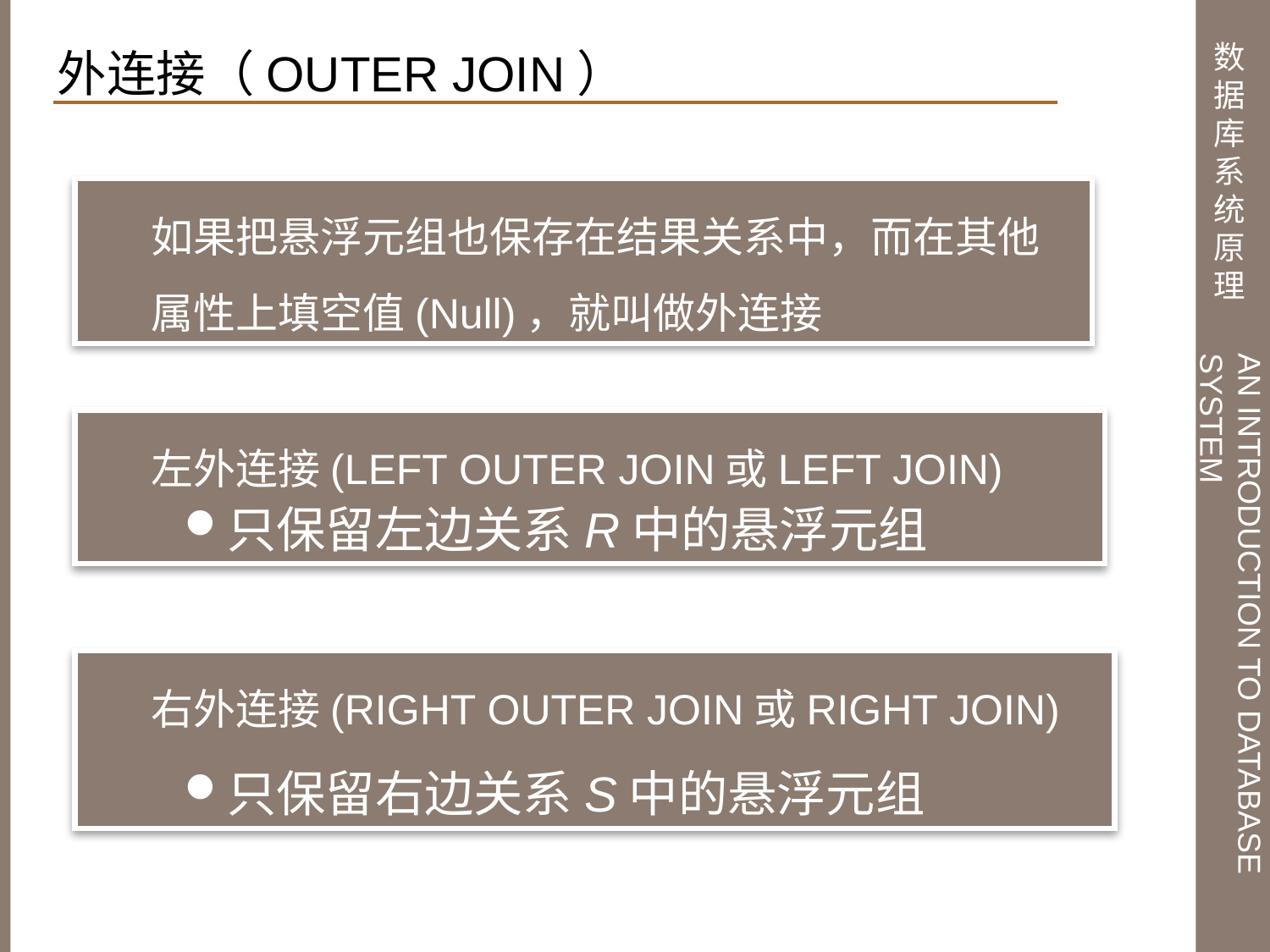

外连接（OUTER JOIN）
如果把悬浮元组也保存在结果关系中，而在其他属性上填空值(Null)，就叫做外连接
左外连接(LEFT OUTER JOIN或LEFT JOIN)
只保留左边关系R中的悬浮元组
右外连接(RIGHT OUTER JOIN或RIGHT JOIN)
只保留右边关系S中的悬浮元组